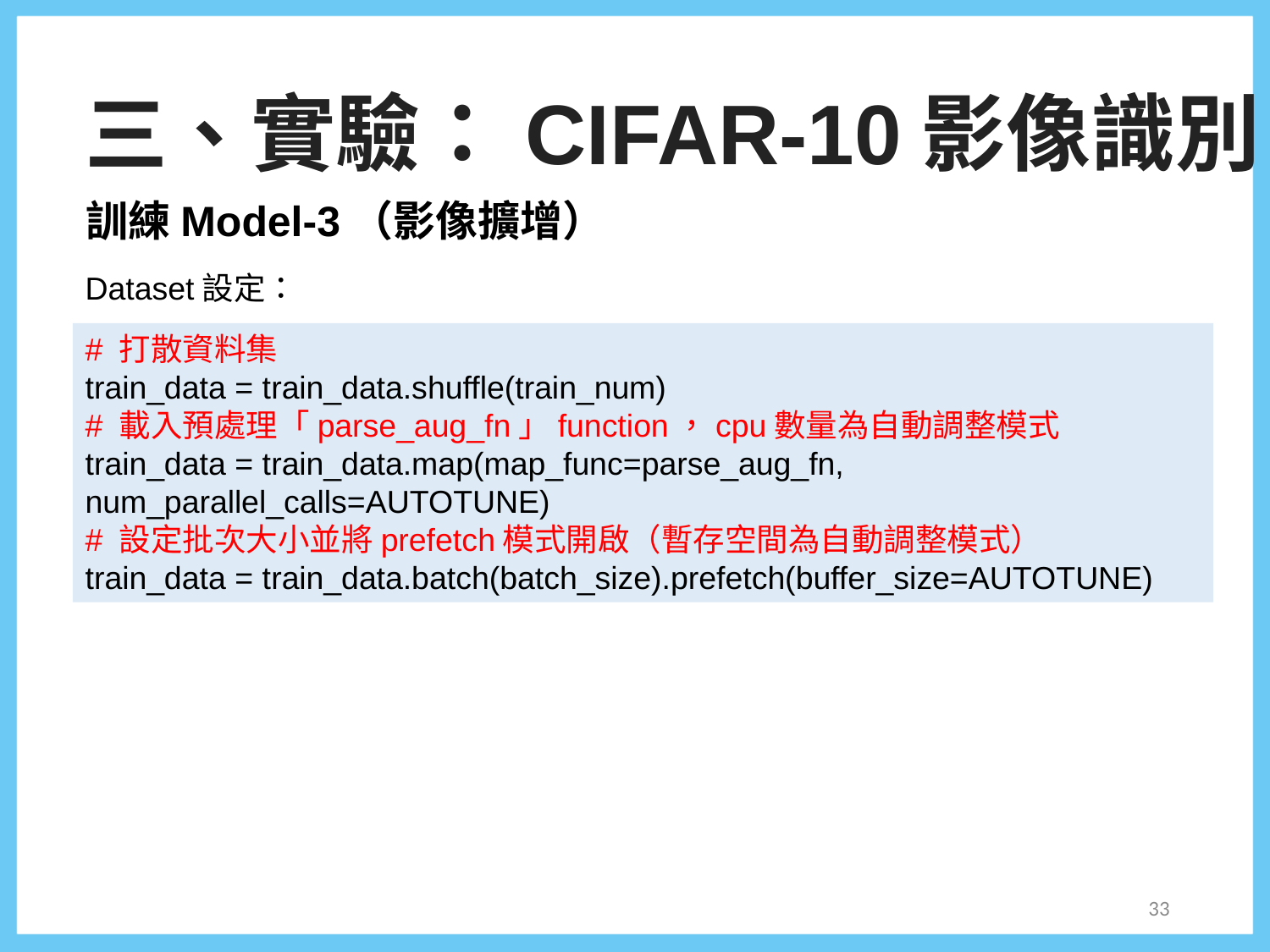

三、實驗：CIFAR-10影像識別
訓練Model-3（影像擴增）
Dataset設定：
# 打散資料集
train_data = train_data.shuffle(train_num)
# 載入預處理「parse_aug_fn」function，cpu數量為自動調整模式
train_data = train_data.map(map_func=parse_aug_fn, num_parallel_calls=AUTOTUNE)
# 設定批次大小並將prefetch模式開啟（暫存空間為自動調整模式）
train_data = train_data.batch(batch_size).prefetch(buffer_size=AUTOTUNE)
33